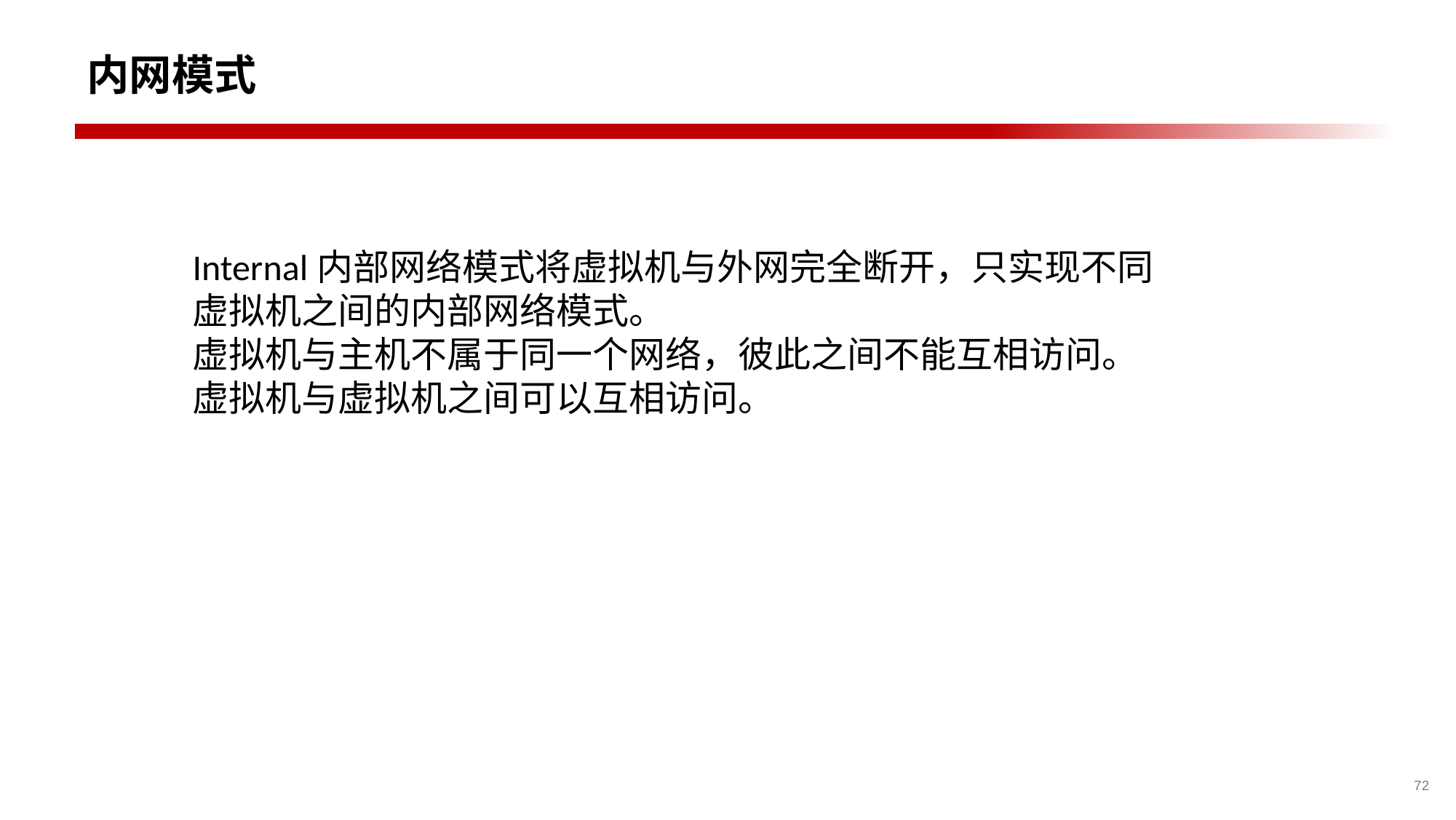

内网模式

Internal内部网络模式将虚拟机与外网完全断开，只实现不同虚拟机之间的内部网络模式。
虚拟机与主机不属于同一个网络，彼此之间不能互相访问。虚拟机与虚拟机之间可以互相访问。

72